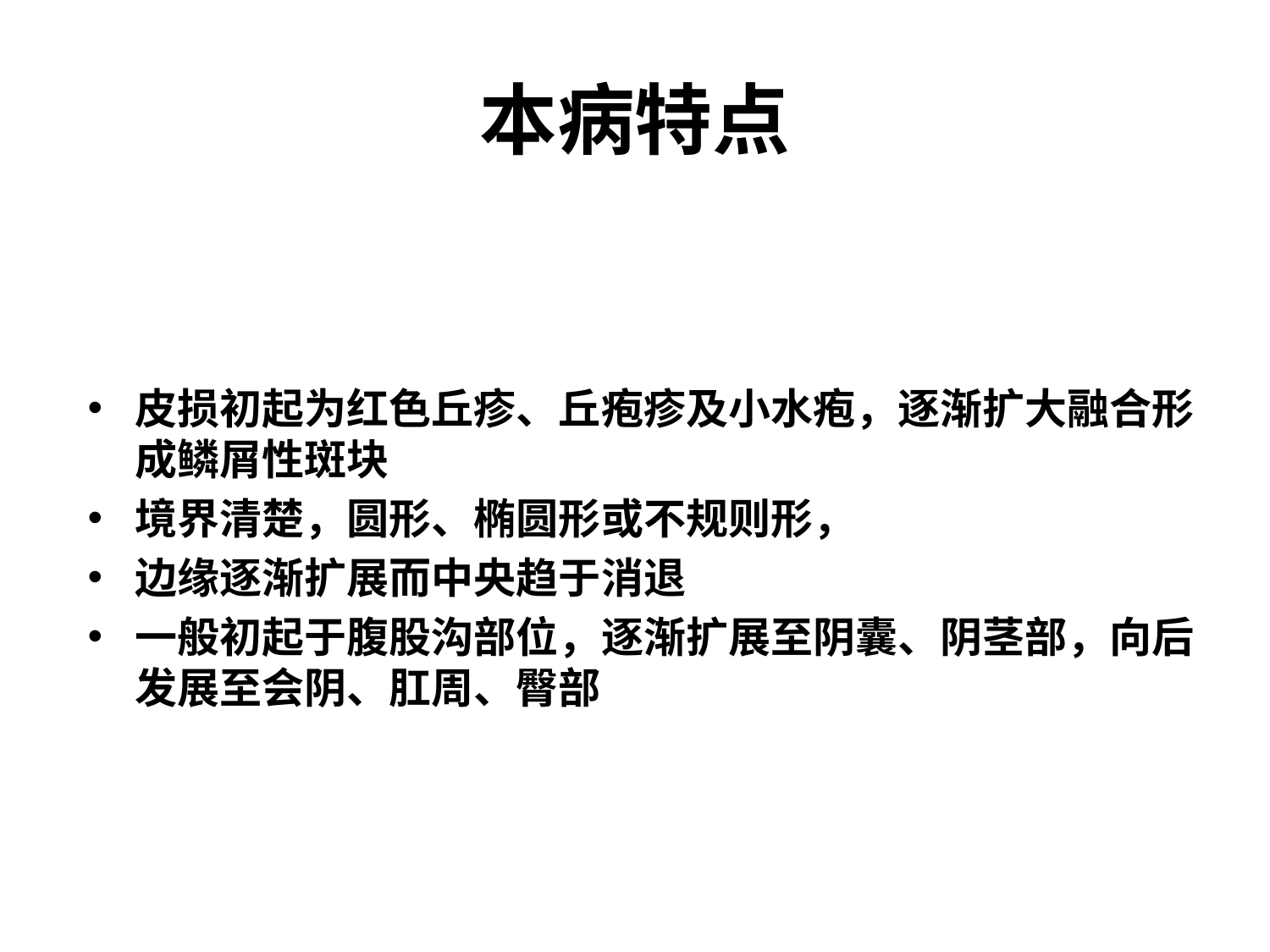

# 本病特点
皮损初起为红色丘疹、丘疱疹及小水疱，逐渐扩大融合形成鳞屑性斑块
境界清楚，圆形、椭圆形或不规则形，
边缘逐渐扩展而中央趋于消退
一般初起于腹股沟部位，逐渐扩展至阴囊、阴茎部，向后发展至会阴、肛周、臀部